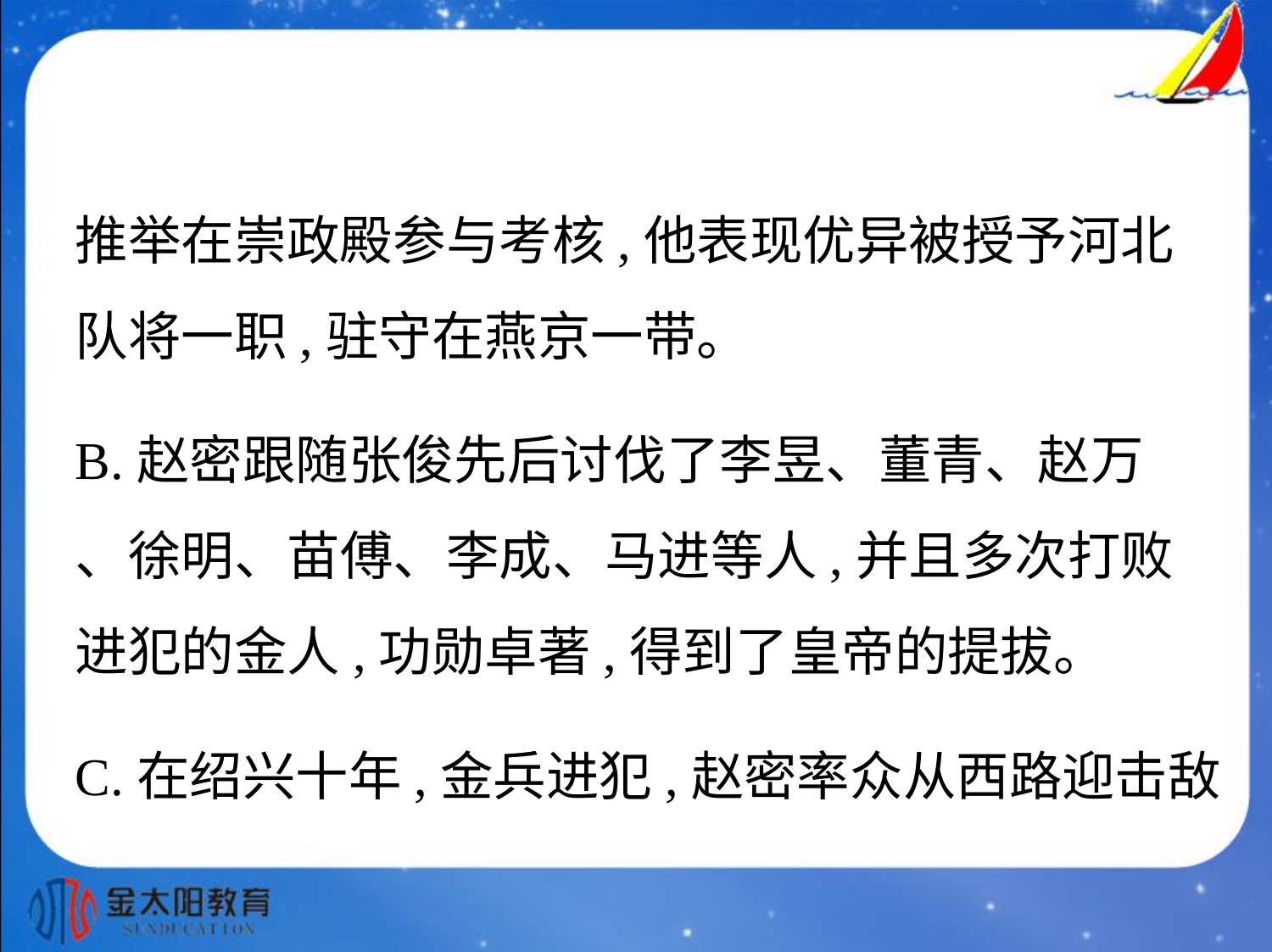

推举在崇政殿参与考核,他表现优异被授予河北
队将一职,驻守在燕京一带。
B.赵密跟随张俊先后讨伐了李昱、董青、赵万
、徐明、苗傅、李成、马进等人,并且多次打败
进犯的金人,功勋卓著,得到了皇帝的提拔。
C.在绍兴十年,金兵进犯,赵密率众从西路迎击敌